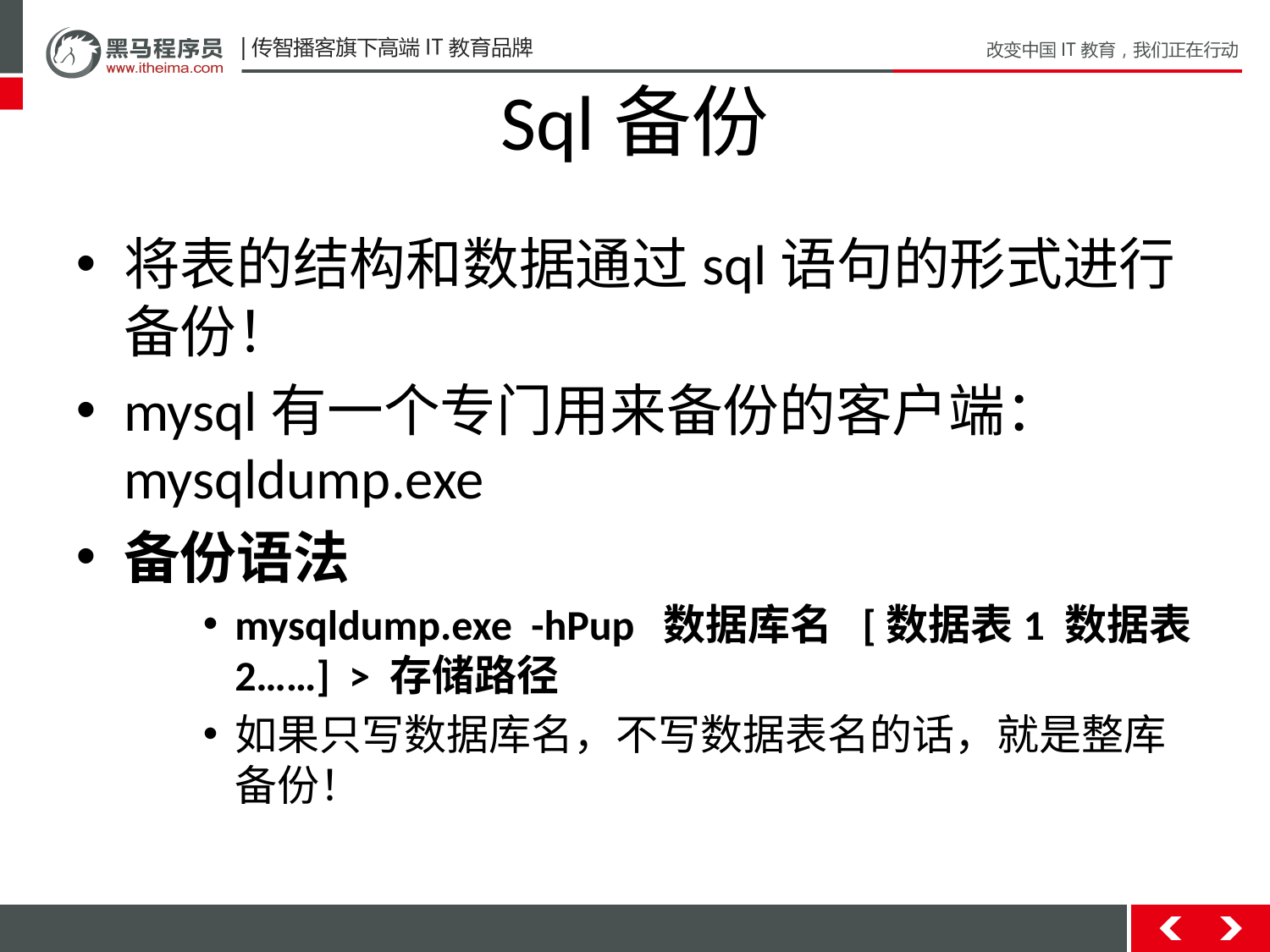

# Sql备份
将表的结构和数据通过sql语句的形式进行备份！
mysql有一个专门用来备份的客户端：mysqldump.exe
备份语法
mysqldump.exe  -hPup  数据库名  [数据表1 数据表2……]  > 存储路径
如果只写数据库名，不写数据表名的话，就是整库备份！